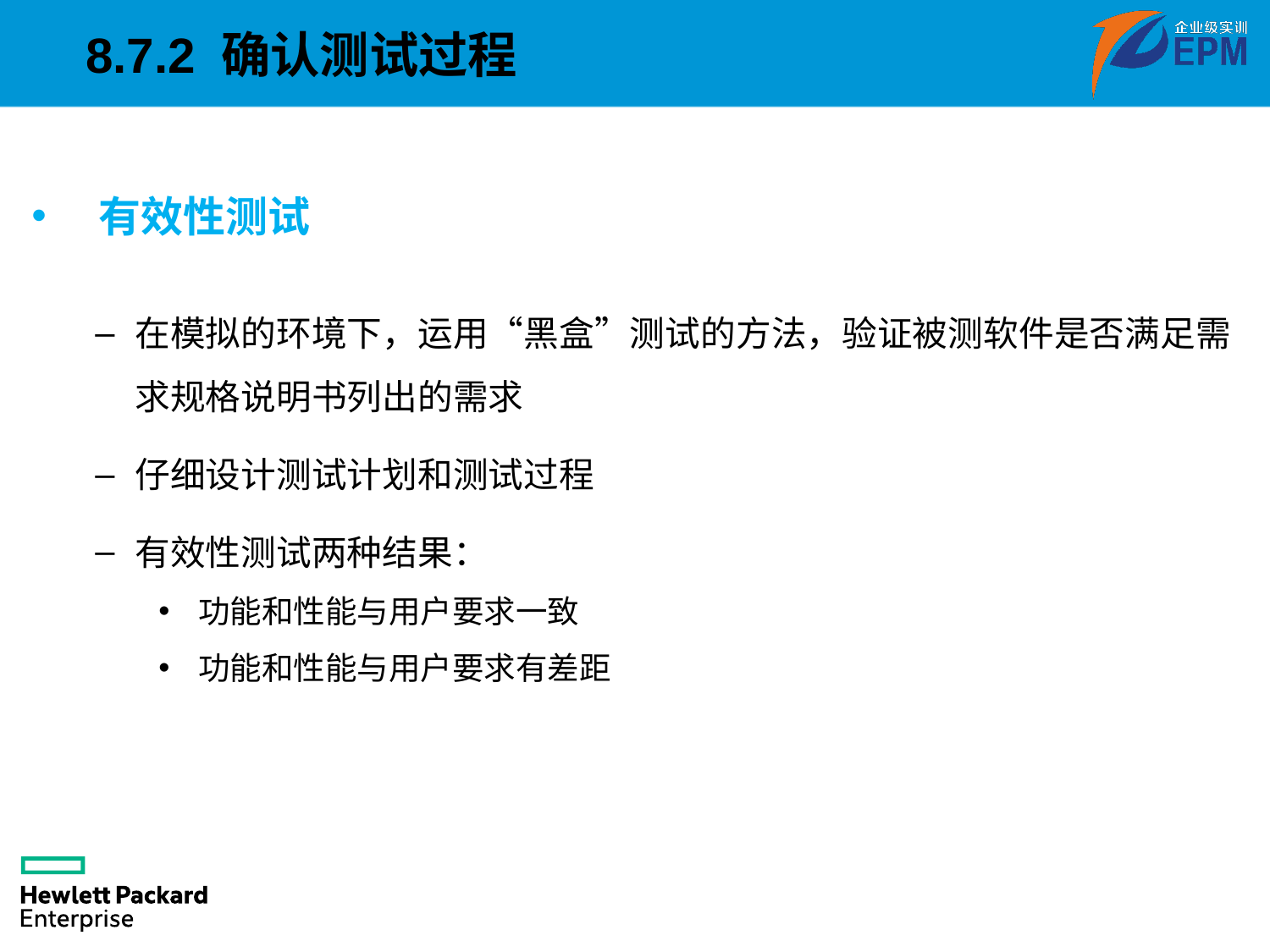

8.7.2 确认测试过程
 有效性测试
在模拟的环境下，运用“黑盒”测试的方法，验证被测软件是否满足需求规格说明书列出的需求
仔细设计测试计划和测试过程
有效性测试两种结果：
功能和性能与用户要求一致
功能和性能与用户要求有差距